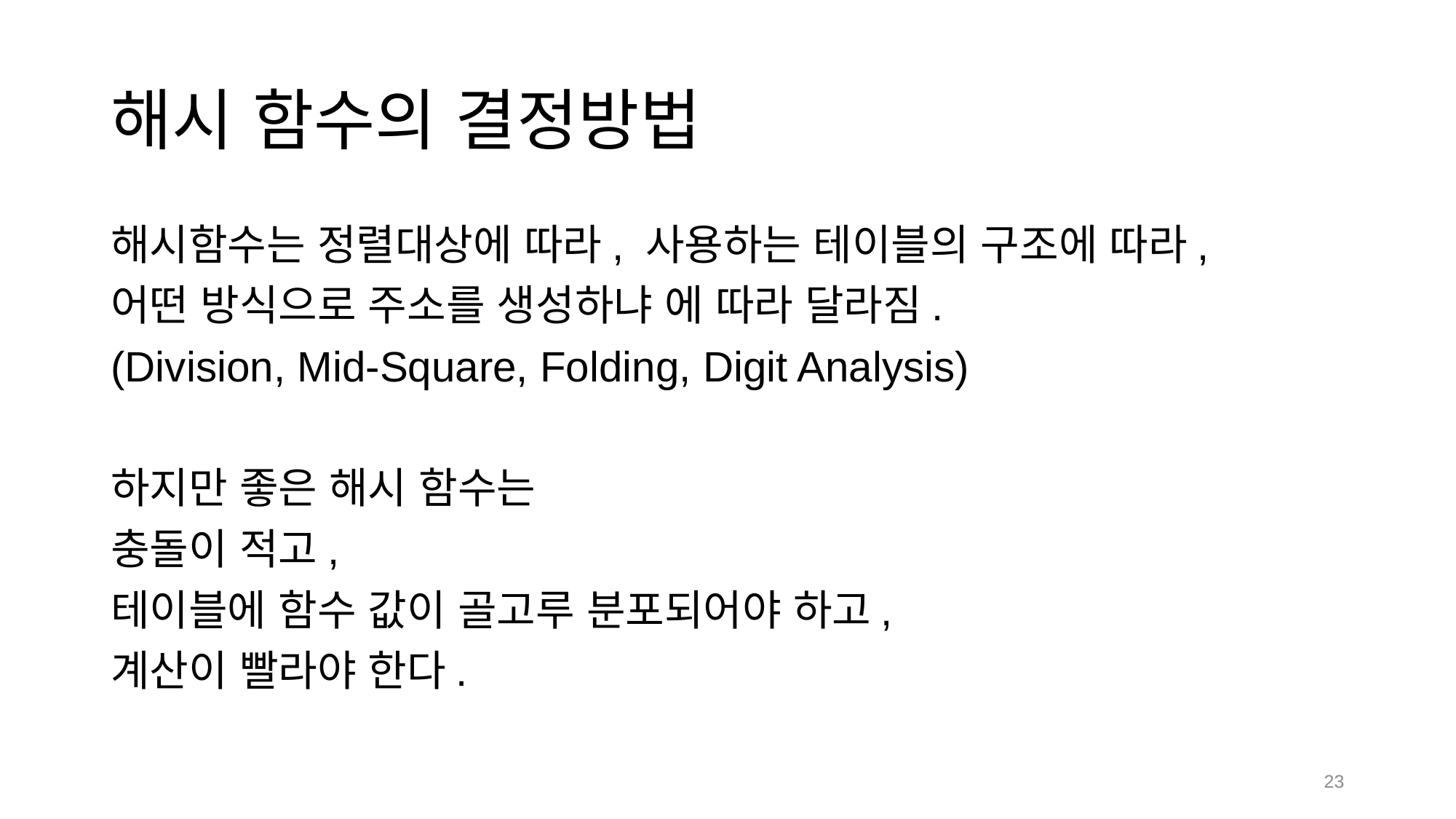

# 해시 함수의 결정방법
해시함수는 정렬대상에 따라, 사용하는 테이블의 구조에 따라,
어떤 방식으로 주소를 생성하냐 에 따라 달라짐.
(Division, Mid-Square, Folding, Digit Analysis)

하지만 좋은 해시 함수는
충돌이 적고,
테이블에 함수 값이 골고루 분포되어야 하고,
계산이 빨라야 한다.
23